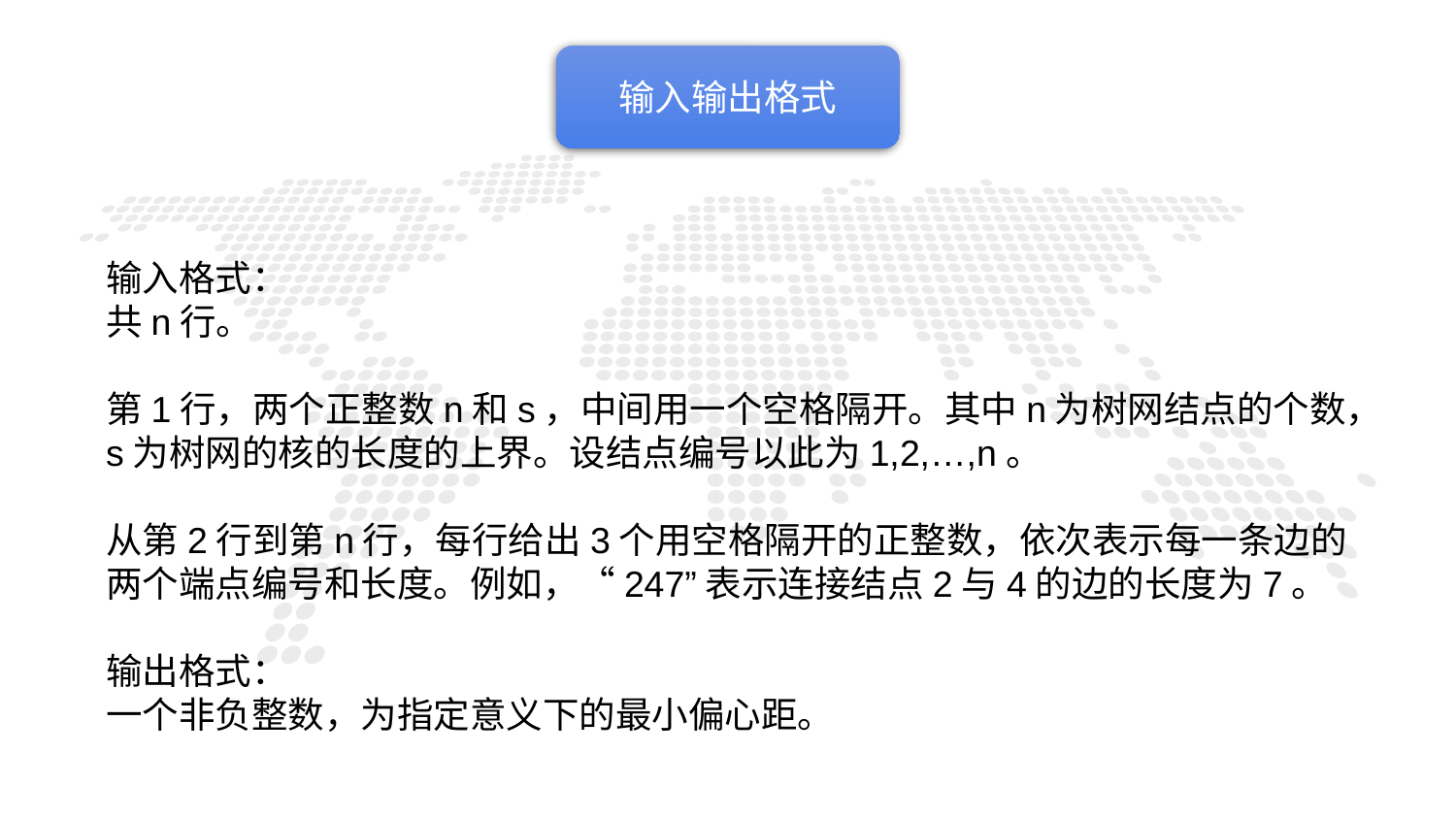

输入输出格式
输入格式：
共n行。

第1行，两个正整数n和s，中间用一个空格隔开。其中n为树网结点的个数，s为树网的核的长度的上界。设结点编号以此为1,2,…,n。

从第2行到第n行，每行给出3个用空格隔开的正整数，依次表示每一条边的两个端点编号和长度。例如，“247”表示连接结点2与4的边的长度为7。

输出格式：
一个非负整数，为指定意义下的最小偏心距。